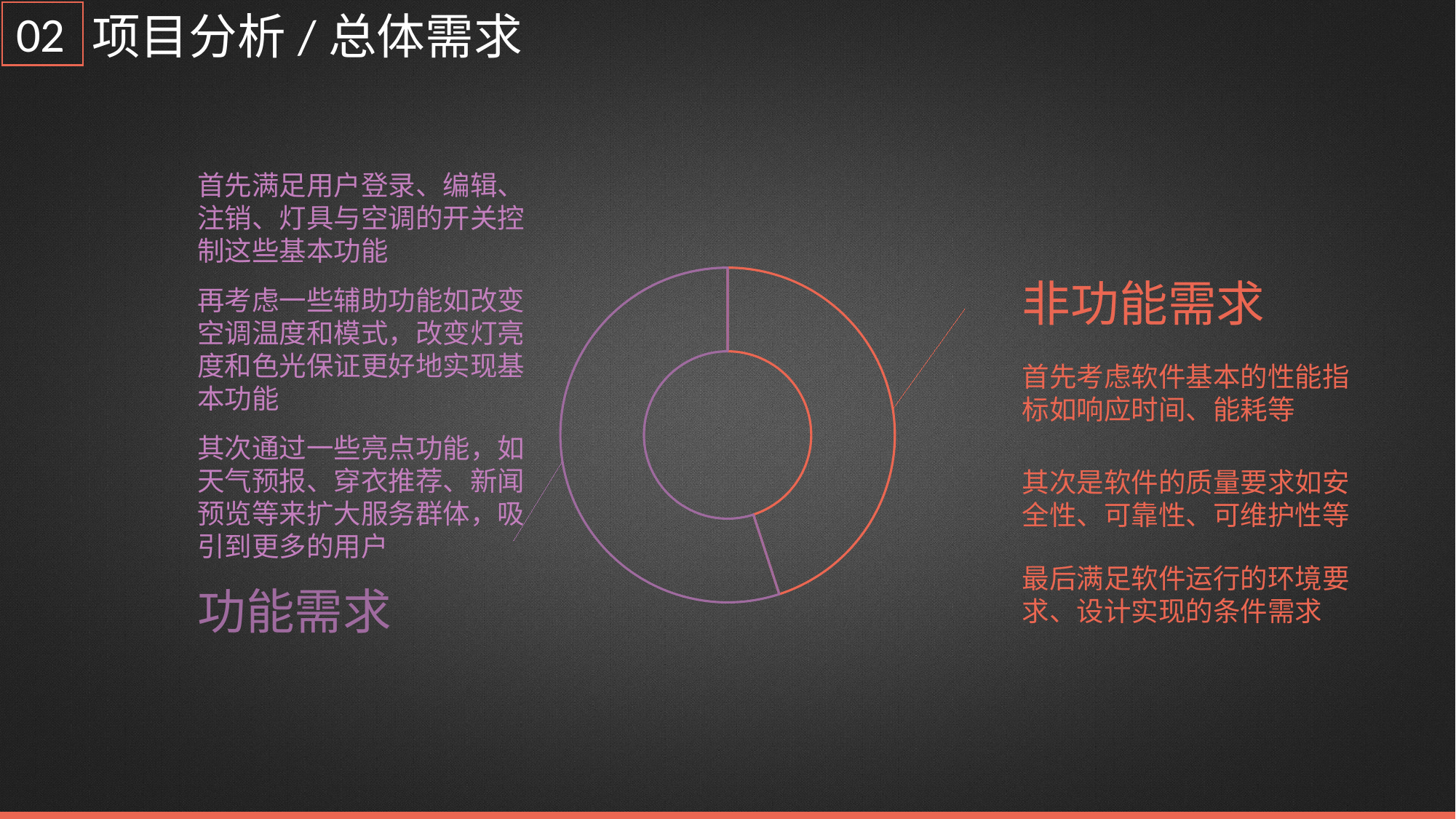

02
项目分析/总体需求

首先满足用户登录、编辑、注销、灯具与空调的开关控制这些基本功能

### Chart

| Category | 销售额 |
|---|---|
| 第一季度 | 0.45 |
| 第二季度 | 0.55 |
非功能需求
再考虑一些辅助功能如改变空调温度和模式，改变灯亮度和色光保证更好地实现基本功能
首先考虑软件基本的性能指标如响应时间、能耗等
其次通过一些亮点功能，如天气预报、穿衣推荐、新闻预览等来扩大服务群体，吸引到更多的用户
其次是软件的质量要求如安全性、可靠性、可维护性等
最后满足软件运行的环境要求、设计实现的条件需求
功能需求